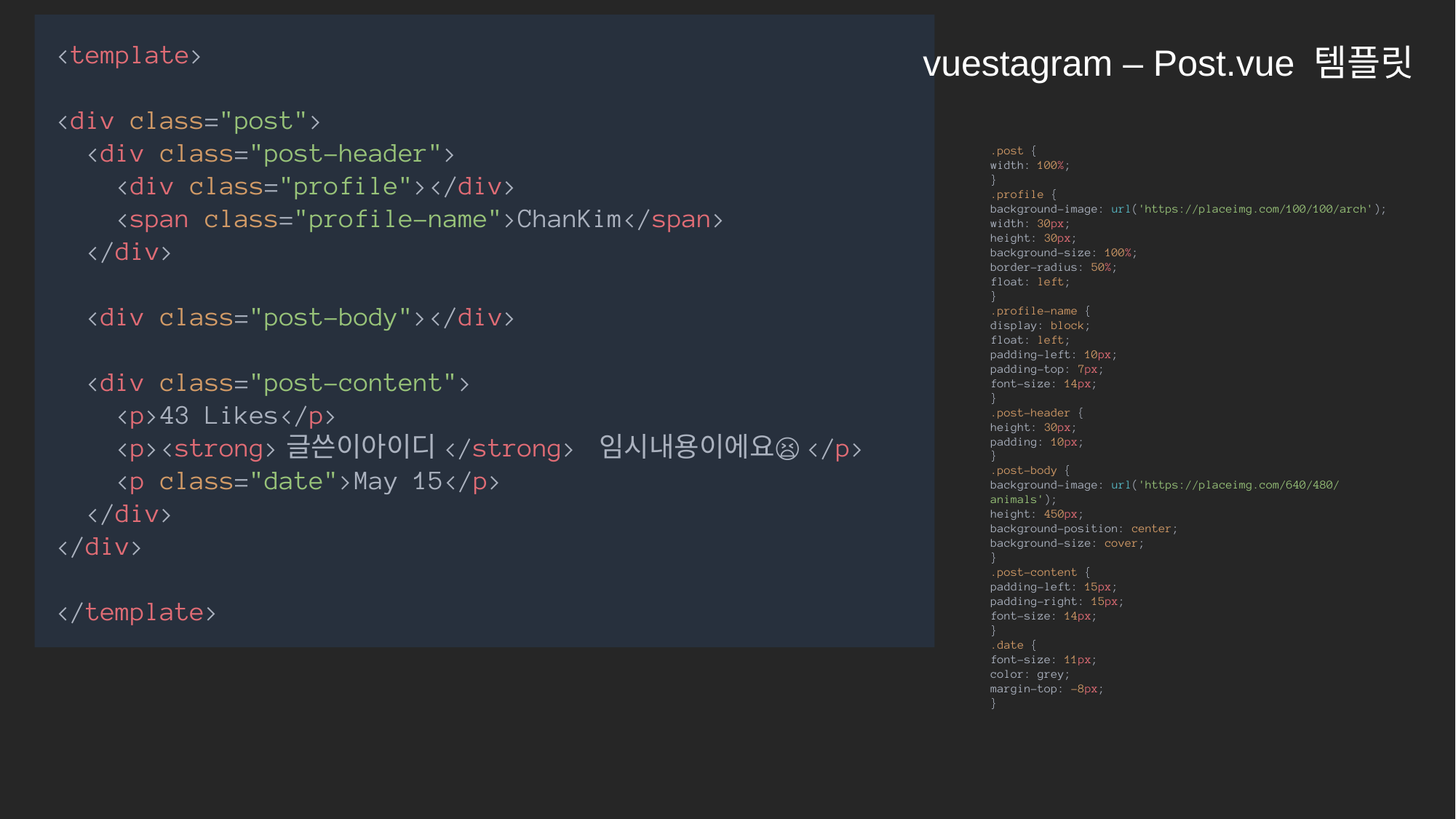

<template>
<div class="post">
  <div class="post-header">
    <div class="profile"></div>
    <span class="profile-name">ChanKim</span>
  </div>

  <div class="post-body"></div>

  <div class="post-content">
    <p>43 Likes</p>
    <p><strong>글쓴이아이디</strong> 임시내용이에요😫</p>
    <p class="date">May 15</p>
  </div>
</div>
</template>
vuestagram – Post.vue 템플릿
.post {
width: 100%;
}
.profile {
background-image: url('https://placeimg.com/100/100/arch');
width: 30px;
height: 30px;
background-size: 100%;
border-radius: 50%;
float: left;
}
.profile-name {
display: block;
float: left;
padding-left: 10px;
padding-top: 7px;
font-size: 14px;
}
.post-header {
height: 30px;
padding: 10px;
}
.post-body {
background-image: url('https://placeimg.com/640/480/animals');
height: 450px;
background-position: center;
background-size: cover;
}
.post-content {
padding-left: 15px;
padding-right: 15px;
font-size: 14px;
}
.date {
font-size: 11px;
color: grey;
margin-top: -8px;
}